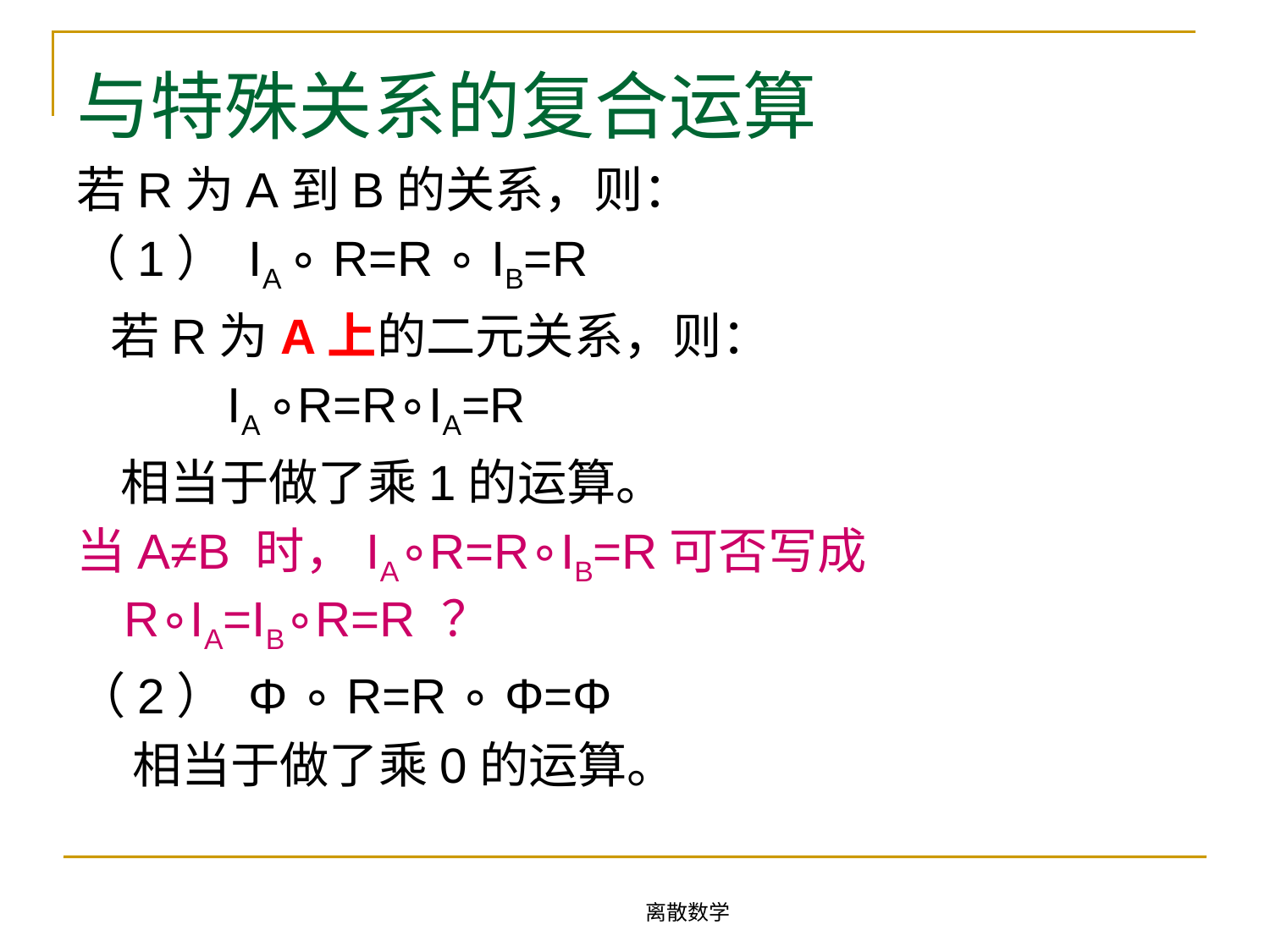

与特殊关系的复合运算
若R为A到B的关系，则：
（1） IA ∘ R=R ∘ IB=R
  若R为A上的二元关系，则：
           IA ∘R=R∘IA=R
   相当于做了乘1的运算。
当A≠B 时，IA∘R=R∘IB=R可否写成R∘IA=IB∘R=R ？
（2） Φ ∘ R=R ∘ Φ=Φ
    相当于做了乘0的运算。

离散数学
13